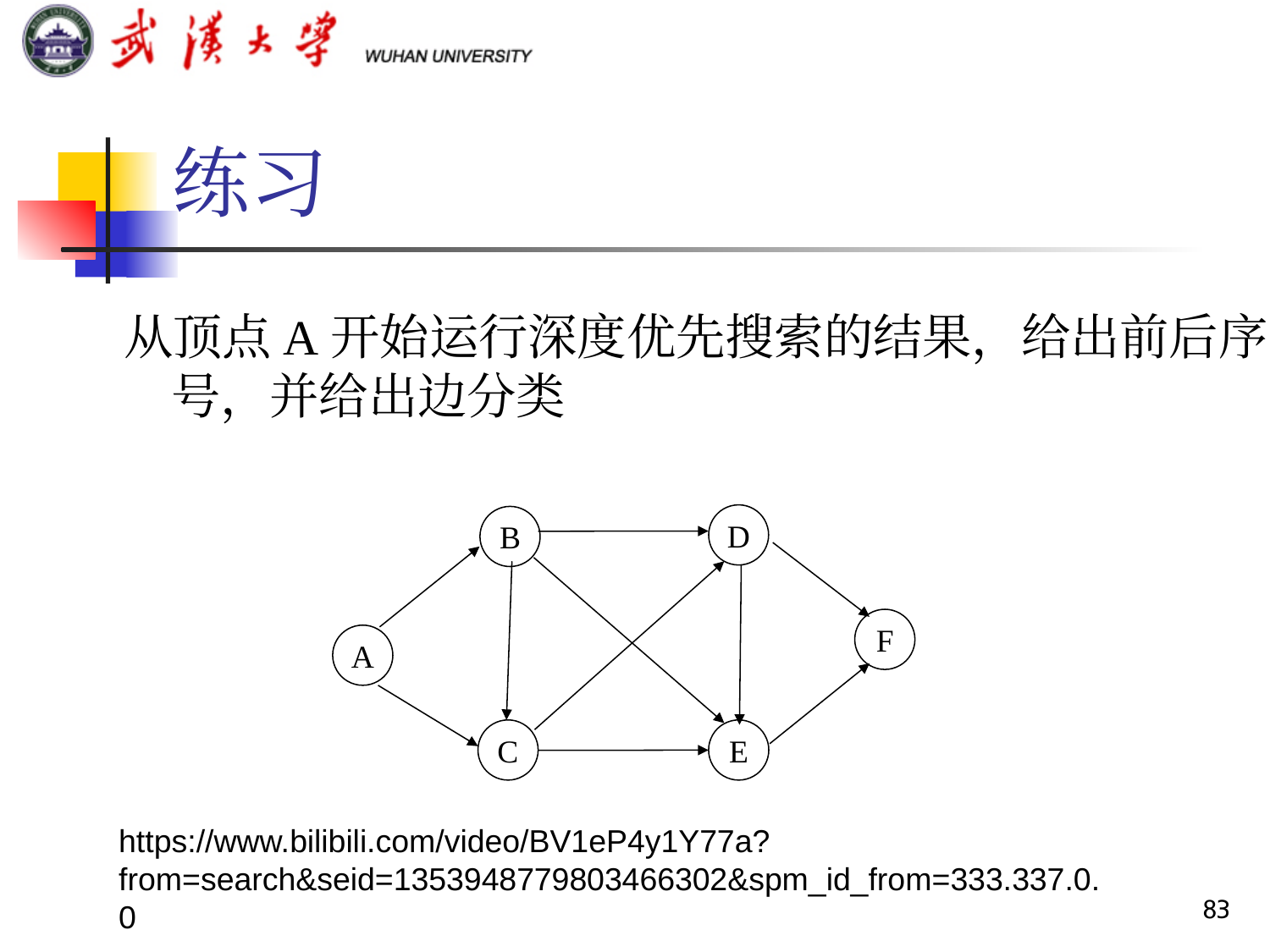

# 练习
从顶点A开始运行深度优先搜索的结果，给出前后序号，并给出边分类

D
B

F
A

C
E

https://www.bilibili.com/video/BV1eP4y1Y77a?from=search&seid=1353948779803466302&spm_id_from=333.337.0.0
83